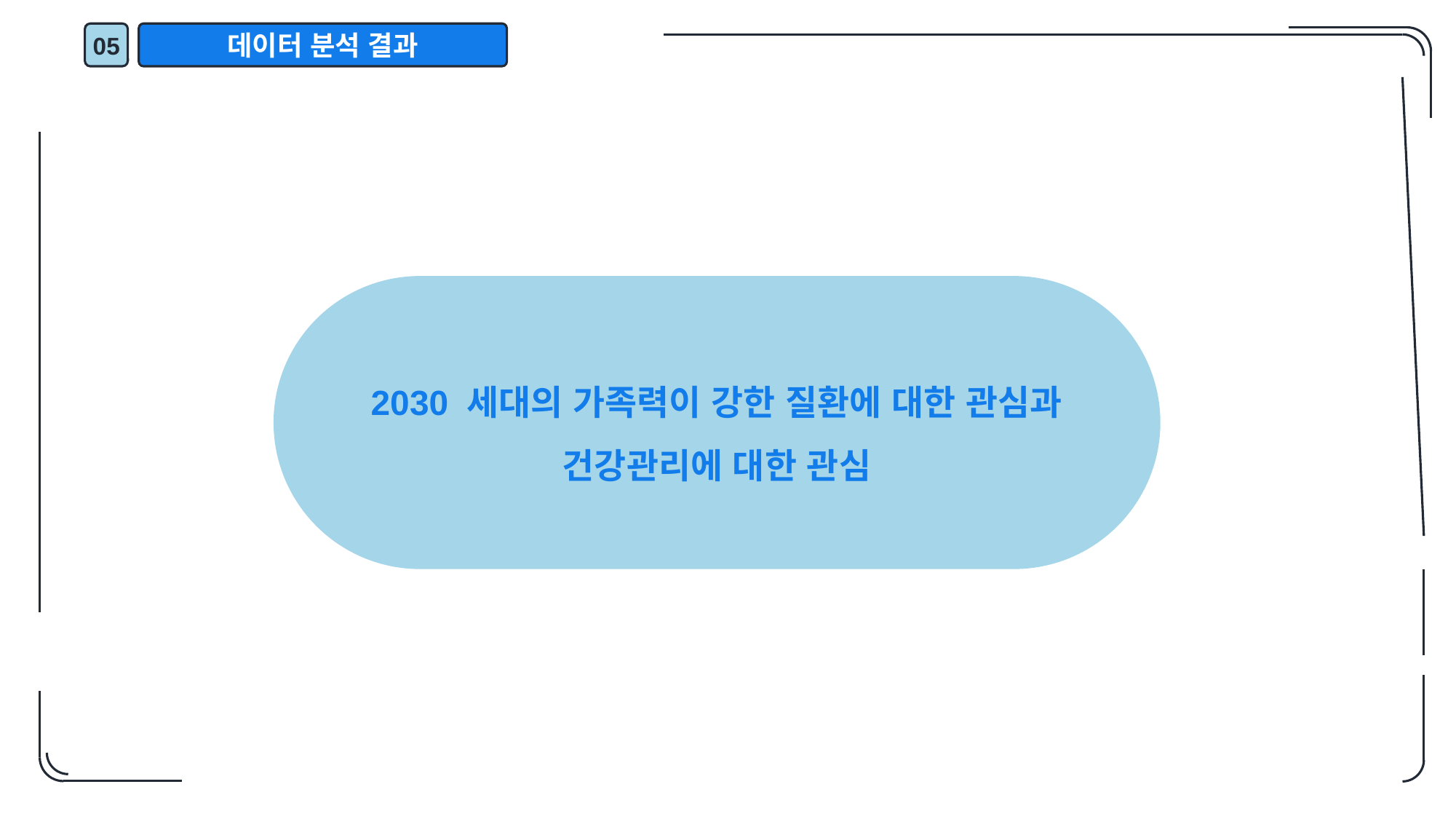

05
데이터 분석 결과

2030 세대의 가족력이 강한 질환에 대한 관심과
건강관리에 대한 관심